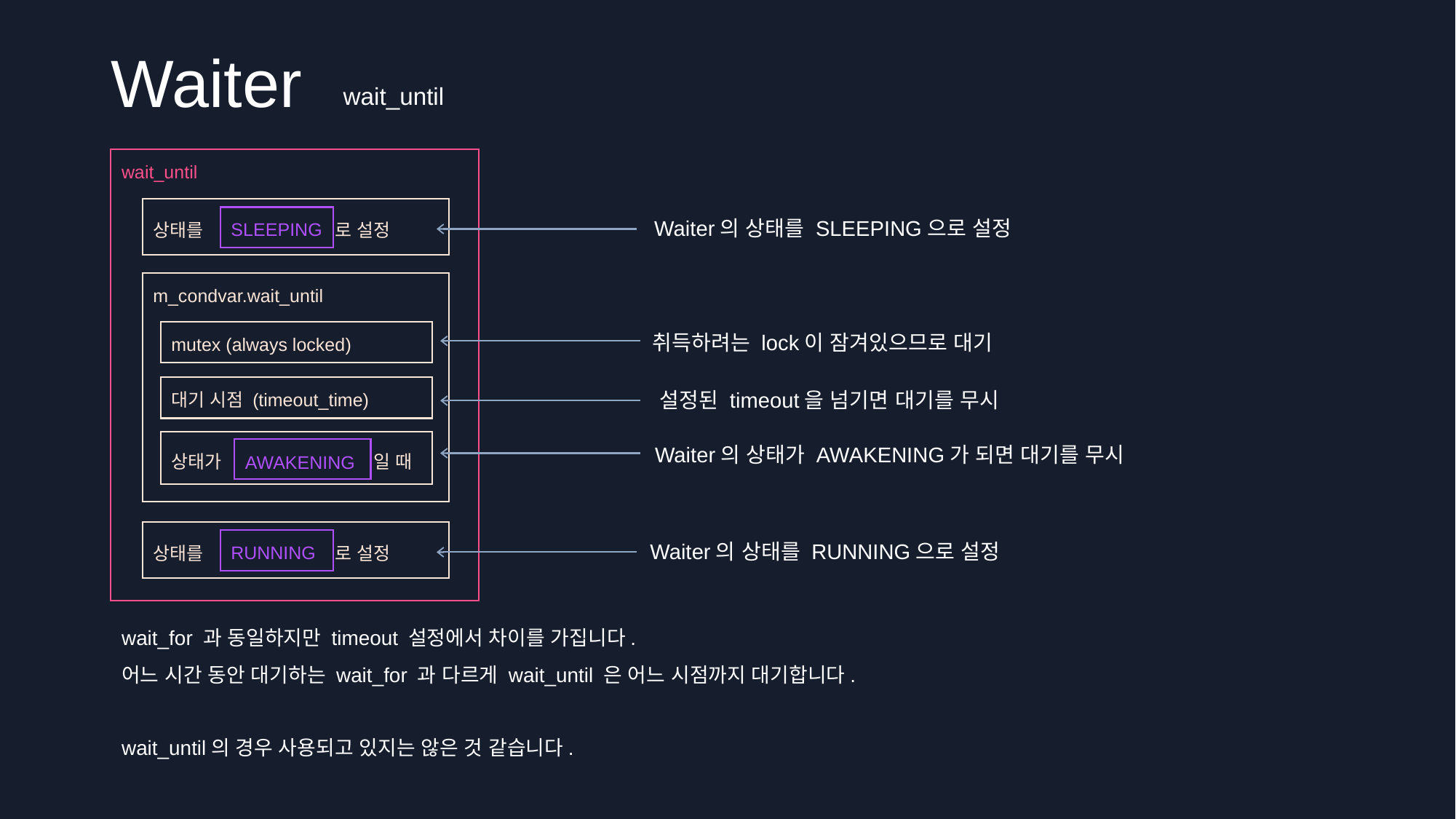

Waiter
wait_until
wait_until
상태를                          로 설정
SLEEPING
Waiter의 상태를 SLEEPING으로 설정
m_condvar.wait_until
mutex (always locked)
취득하려는 lock이 잠겨있으므로 대기
대기 시점 (timeout_time)
설정된 timeout을 넘기면 대기를 무시
상태가                              일 때
Waiter의 상태가 AWAKENING가 되면 대기를 무시
AWAKENING
상태를                          로 설정
RUNNING
Waiter의 상태를 RUNNING으로 설정
wait_for 과 동일하지만 timeout 설정에서 차이를 가집니다.
어느 시간 동안 대기하는 wait_for 과 다르게 wait_until 은 어느 시점까지 대기합니다.

wait_until의 경우 사용되고 있지는 않은 것 같습니다.